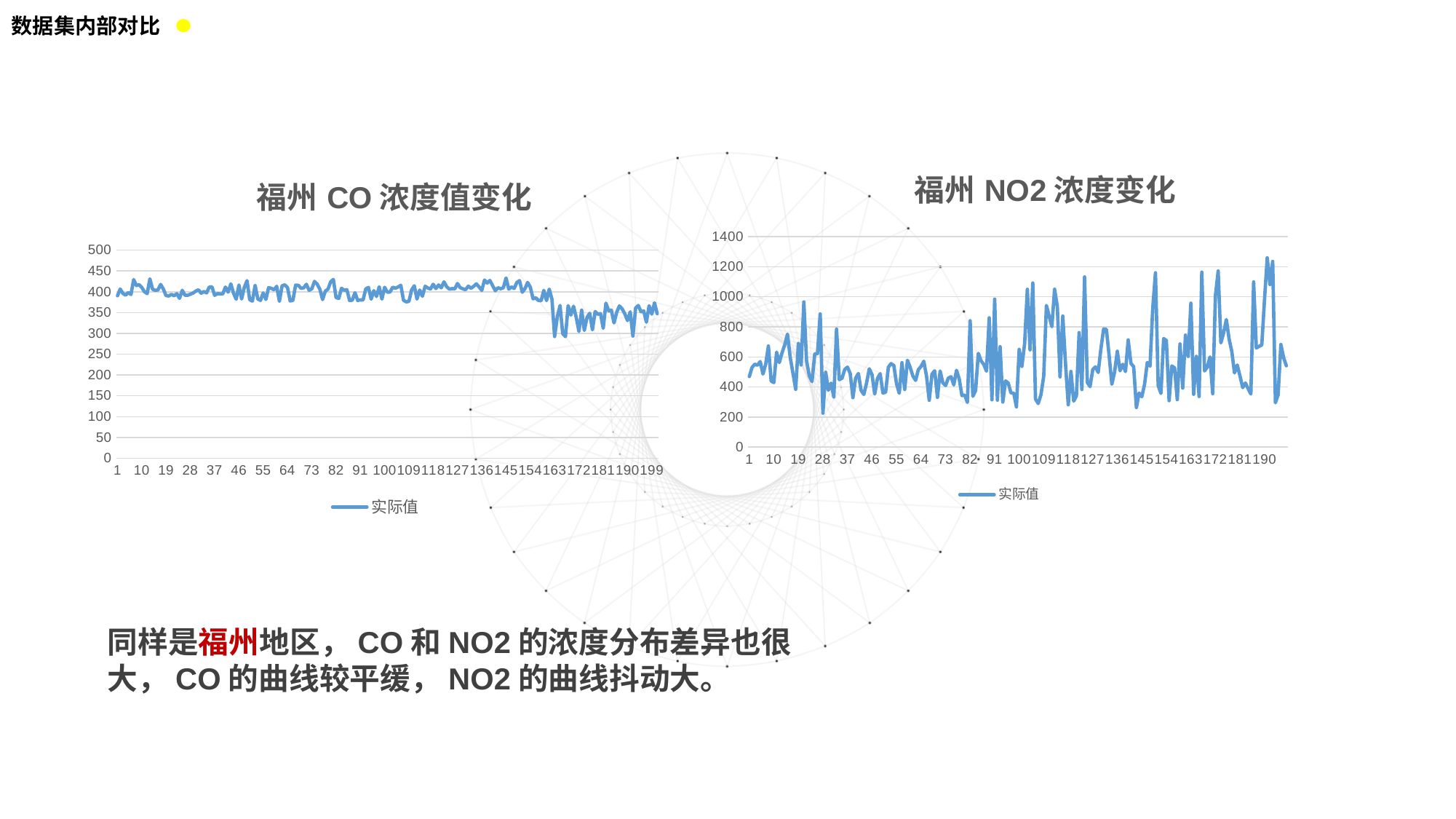

数据集内部对比

### Chart: 福州NO2浓度变化

| Category |  |
|---|---|

### Chart: 福州CO浓度值变化

| Category |  |
|---|---|
同样是福州地区，CO和NO2的浓度分布差异也很大，CO的曲线较平缓，NO2的曲线抖动大。